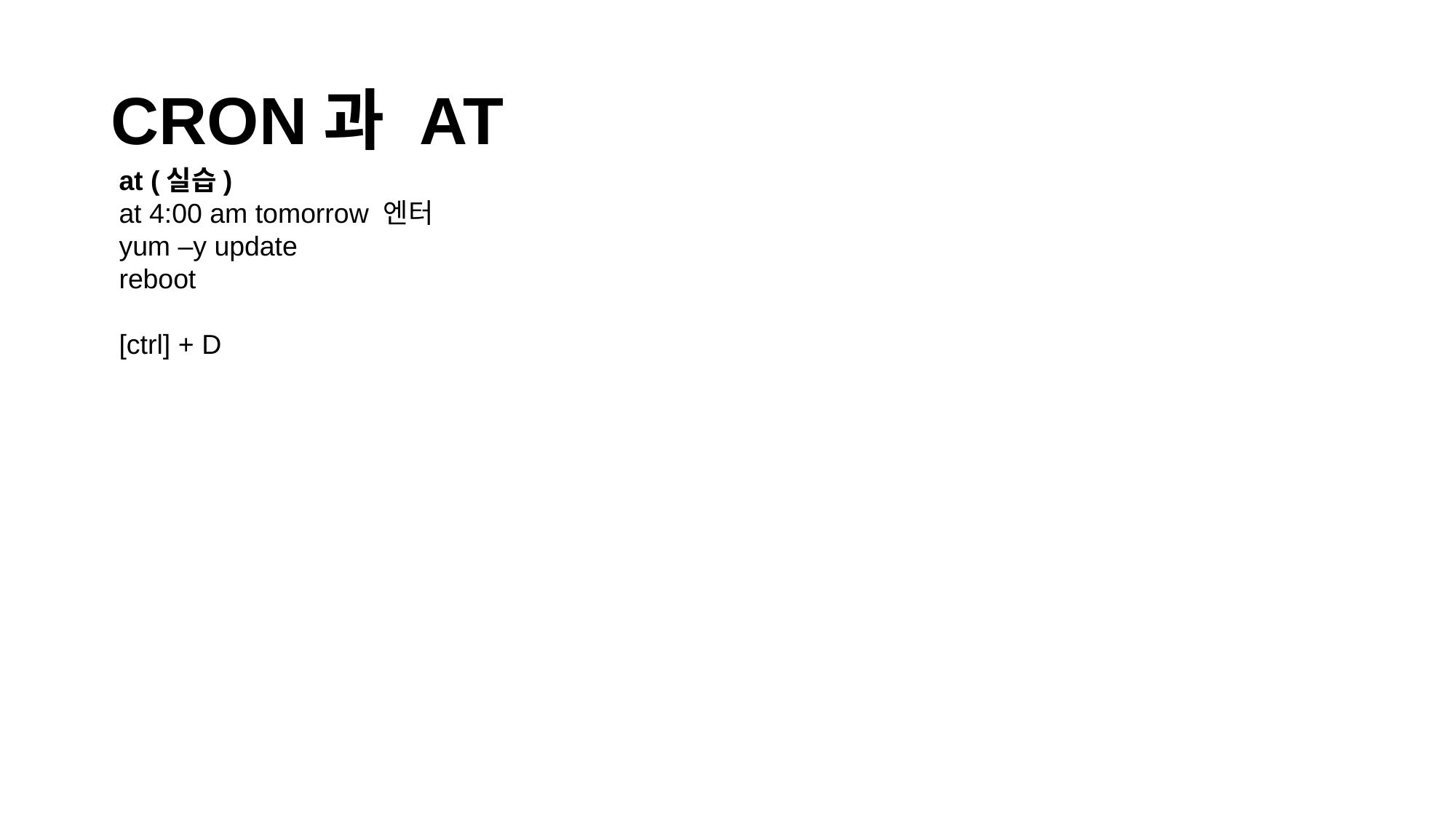

# CRON과 AT
at (실습)
at 4:00 am tomorrow 엔터
yum –y update
reboot

[ctrl] + D